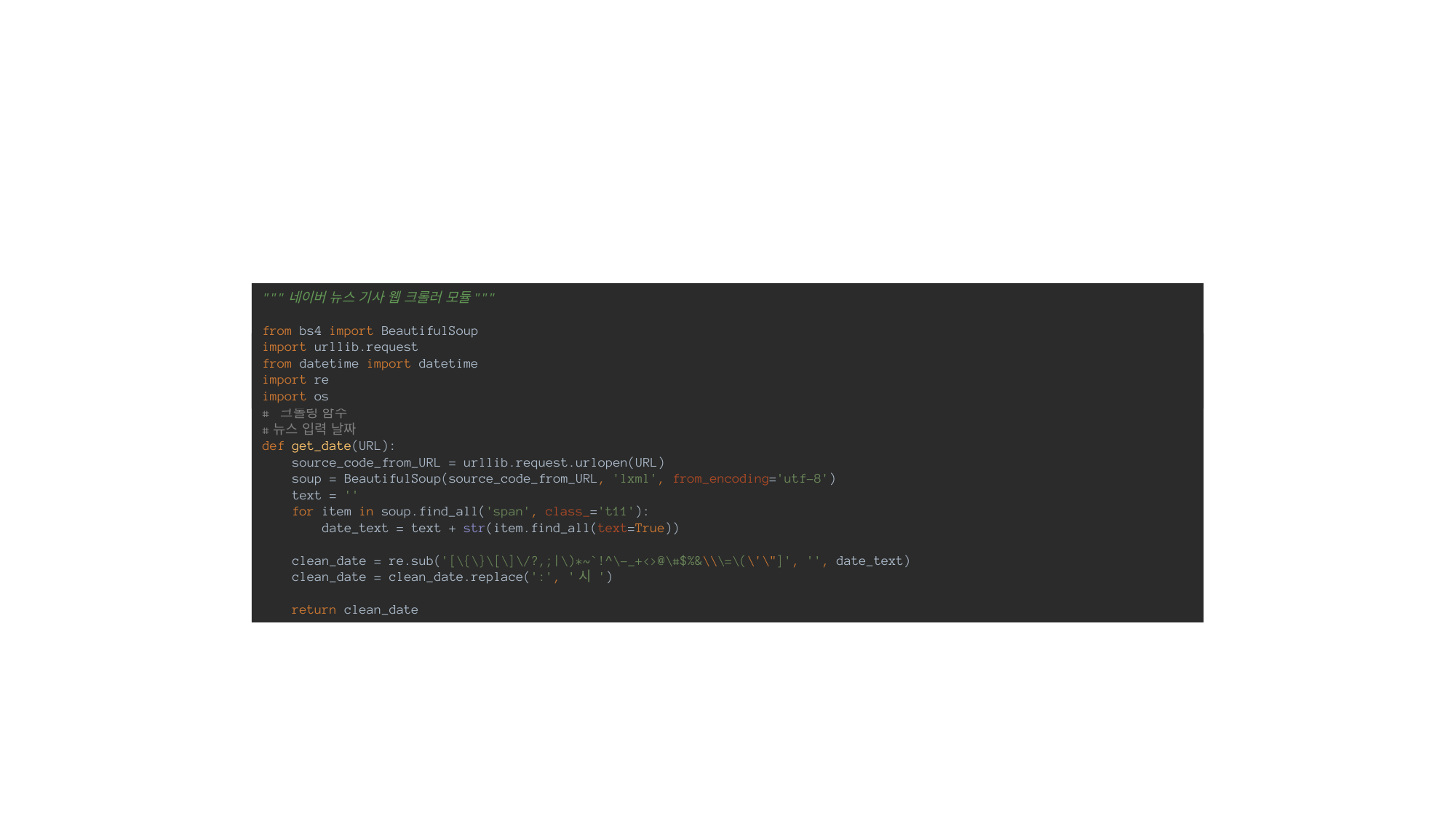

#

"""네이버 뉴스 기사 웹 크롤러 모듈"""
from bs4 import BeautifulSoup
import urllib.request
from datetime import datetime
import re
import os
# 긁어 올 URL URL = 'https://news.naver.com/main/read.nhn?mode=LSD&mid=shm&sid1=103&oid=055&aid=0000445667' # 크롤링 함수 #뉴스 입력 날짜 def get_date(URL): source_code_from_URL = urllib.request.urlopen(URL) soup = BeautifulSoup(source_code_from_URL, 'lxml', from_encoding='utf-8') text = '' for item in soup.find_all('span', class_='t11'): date_text = text + str(item.find_all(text=True)) clean_date = re.sub('[\{\}\[\]\/?,;|\)*~`!^\-_+<>@\#$%&\\\=\(\'\"]', '', date_text) clean_date = clean_date.replace(':', '시 ') return clean_date